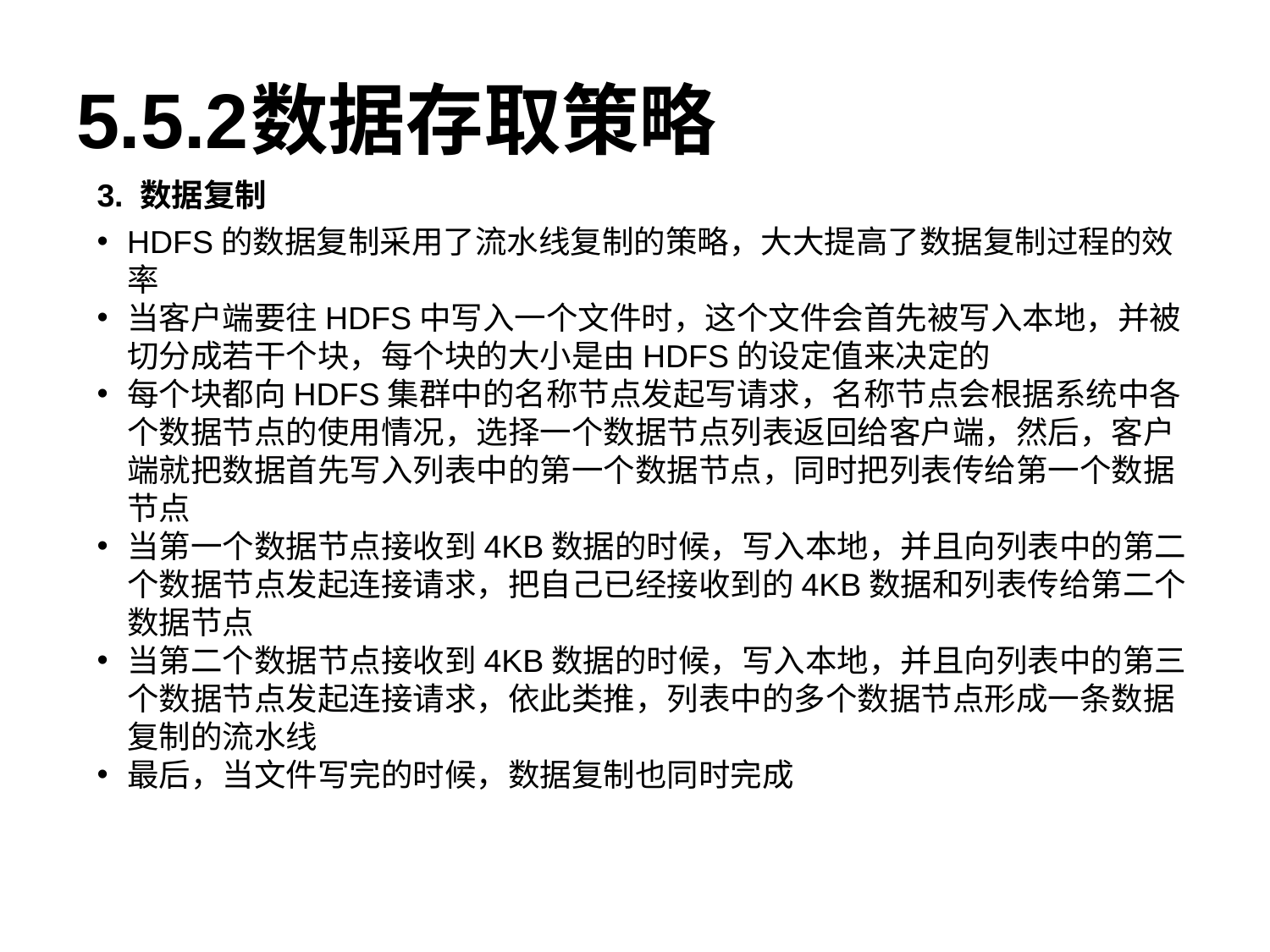

5.5.2	数据存取策略
3. 数据复制
HDFS的数据复制采用了流水线复制的策略，大大提高了数据复制过程的效率
当客户端要往HDFS中写入一个文件时，这个文件会首先被写入本地，并被切分成若干个块，每个块的大小是由HDFS的设定值来决定的
每个块都向HDFS集群中的名称节点发起写请求，名称节点会根据系统中各个数据节点的使用情况，选择一个数据节点列表返回给客户端，然后，客户端就把数据首先写入列表中的第一个数据节点，同时把列表传给第一个数据节点
当第一个数据节点接收到4KB数据的时候，写入本地，并且向列表中的第二个数据节点发起连接请求，把自己已经接收到的4KB数据和列表传给第二个数据节点
当第二个数据节点接收到4KB数据的时候，写入本地，并且向列表中的第三个数据节点发起连接请求，依此类推，列表中的多个数据节点形成一条数据复制的流水线
最后，当文件写完的时候，数据复制也同时完成